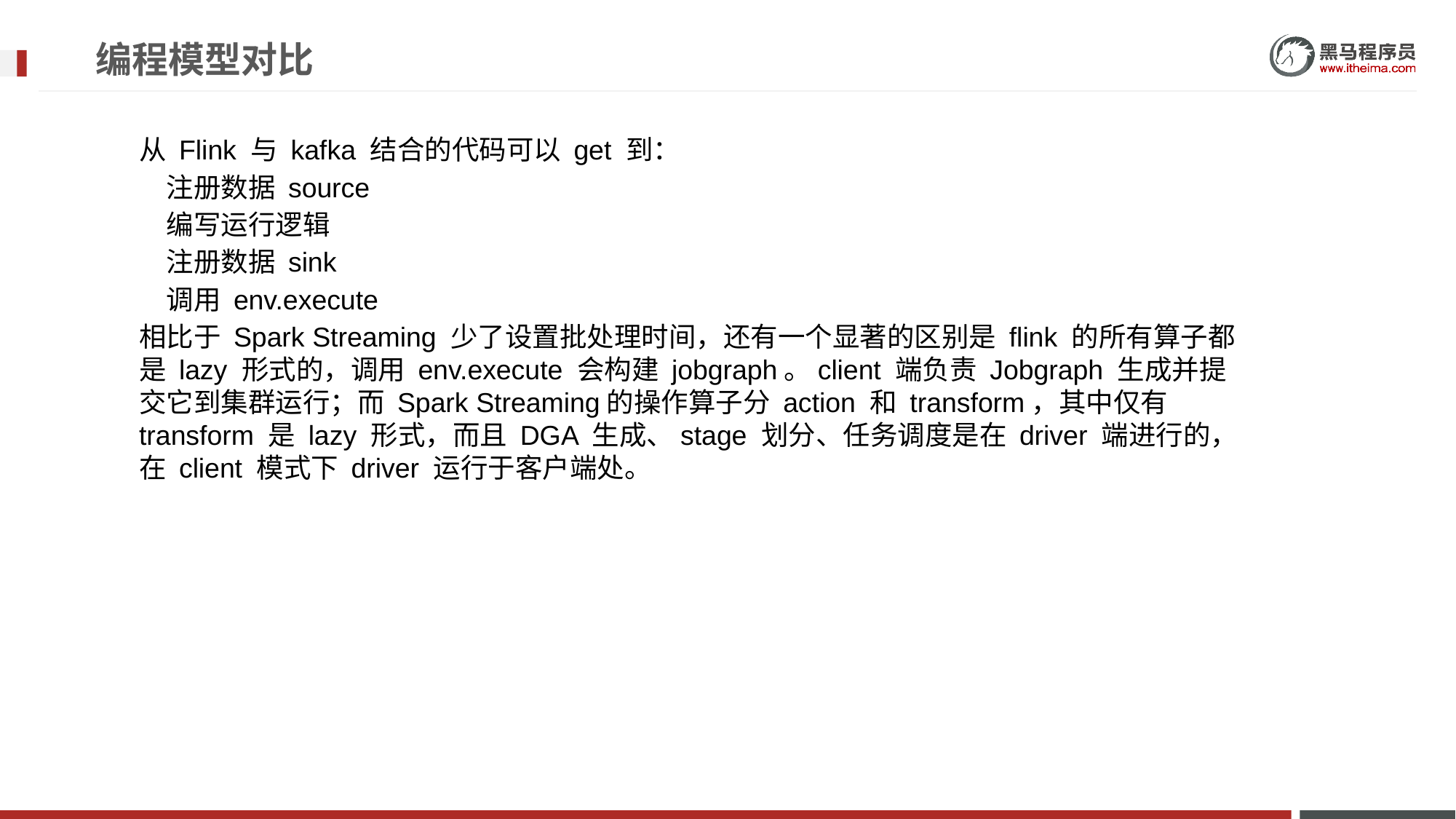

# 编程模型对比

从 Flink 与 kafka 结合的代码可以 get 到：
注册数据 source
编写运行逻辑
注册数据 sink
调用 env.execute
相比于 Spark Streaming 少了设置批处理时间，还有一个显著的区别是 flink 的所有算子都是 lazy 形式的，调用 env.execute 会构建 jobgraph。client 端负责 Jobgraph 生成并提交它到集群运行；而 Spark Streaming的操作算子分 action 和 transform，其中仅有 transform 是 lazy 形式，而且 DGA 生成、stage 划分、任务调度是在 driver 端进行的，在 client 模式下 driver 运行于客户端处。